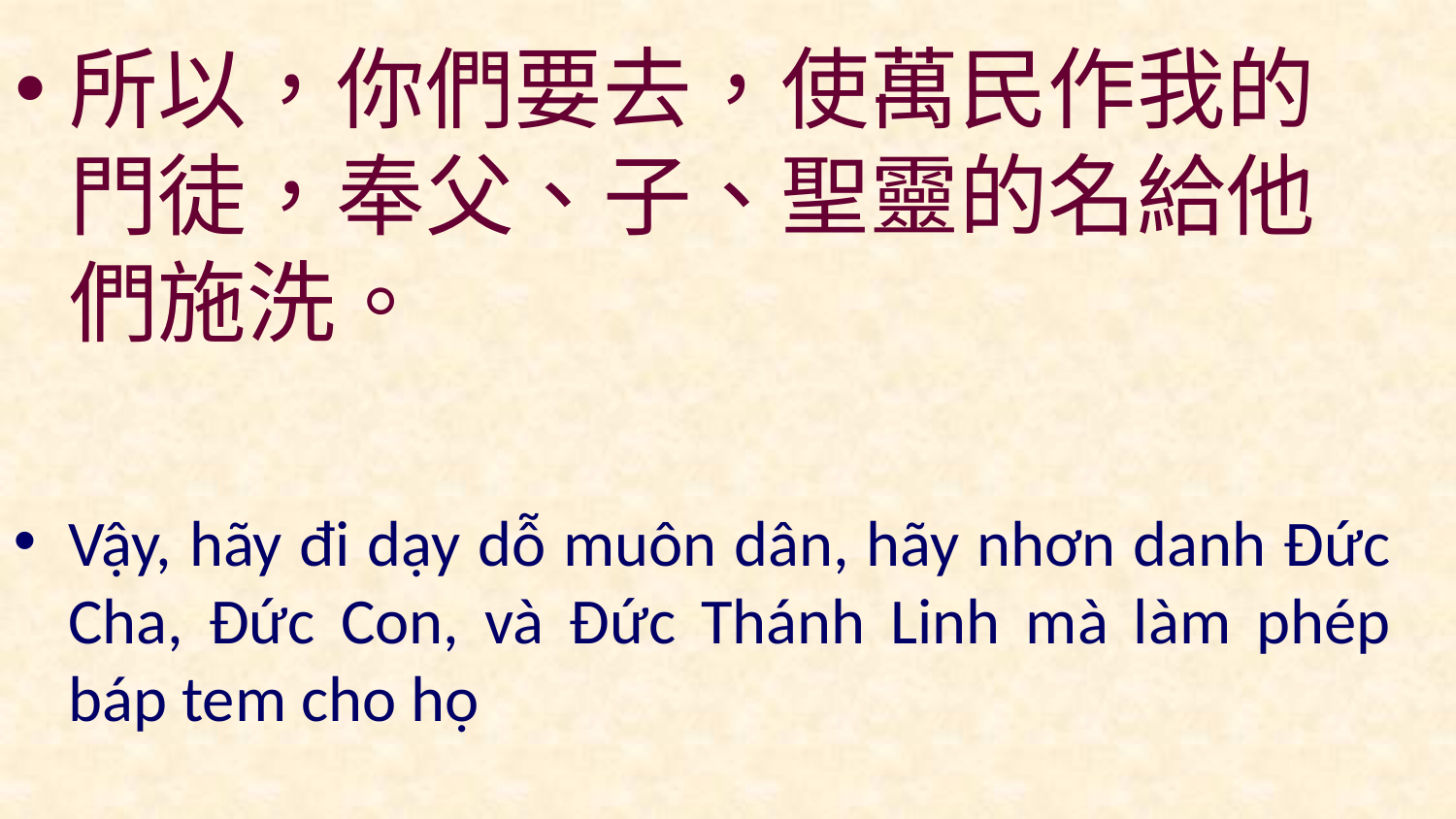

所以，你們要去，使萬民作我的門徒，奉父、子、聖靈的名給他們施洗。
Vậy, hãy đi dạy dỗ muôn dân, hãy nhơn danh Ðức Cha, Ðức Con, và Ðức Thánh Linh mà làm phép báp tem cho họ